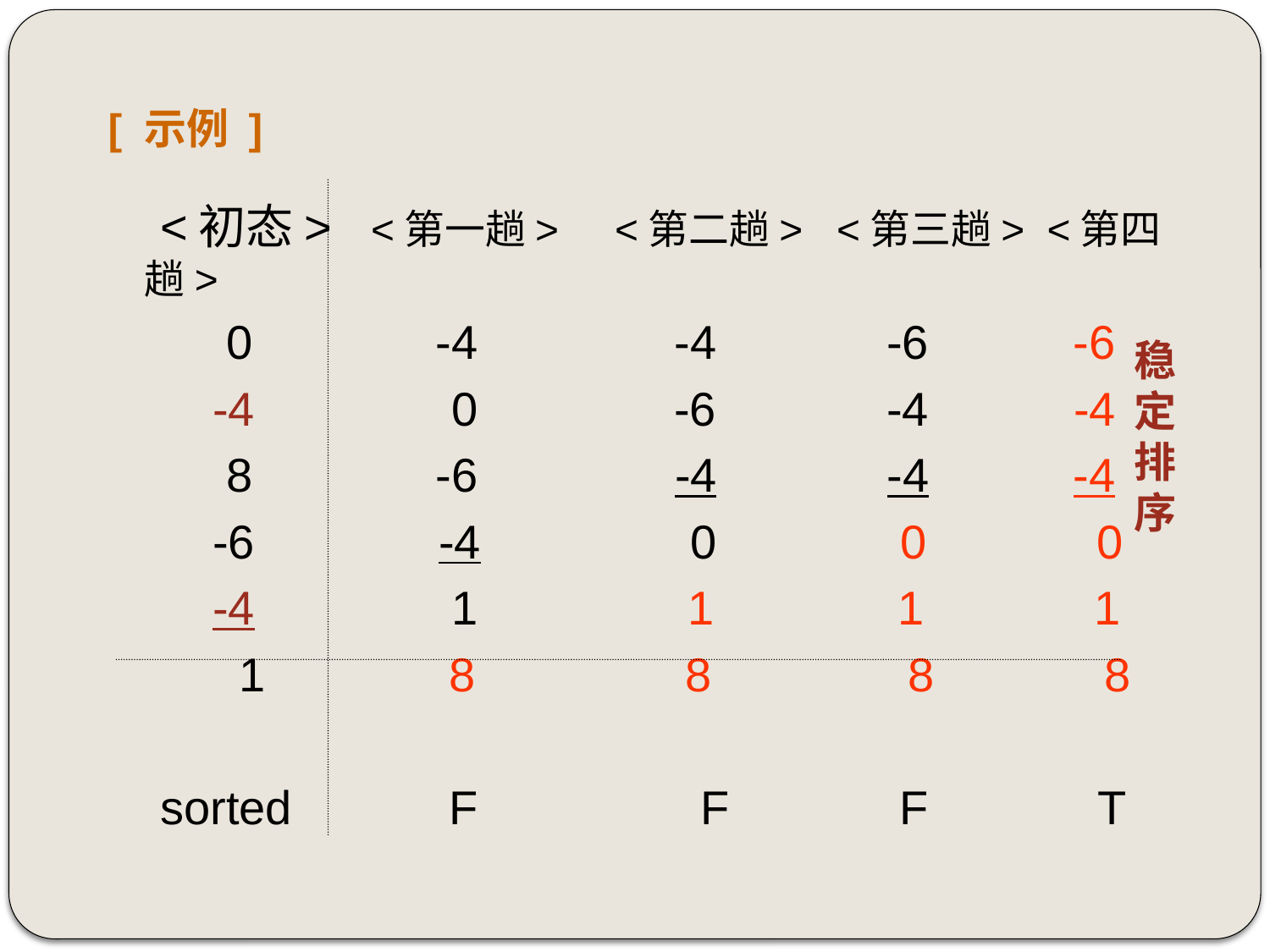

# [ 示例 ]

    <初态>   <第一趟>     <第二趟>   <第三趟>  <第四趟>
         0              -4               -4             -6           -6
        -4               0               -6             -4           -4
         8              -6               -4             -4           -4
        -6              -4                0              0             0
        -4               1                1              1             1
          1              8                8               8             8

    sorted            F                 F             F             T
稳定排序